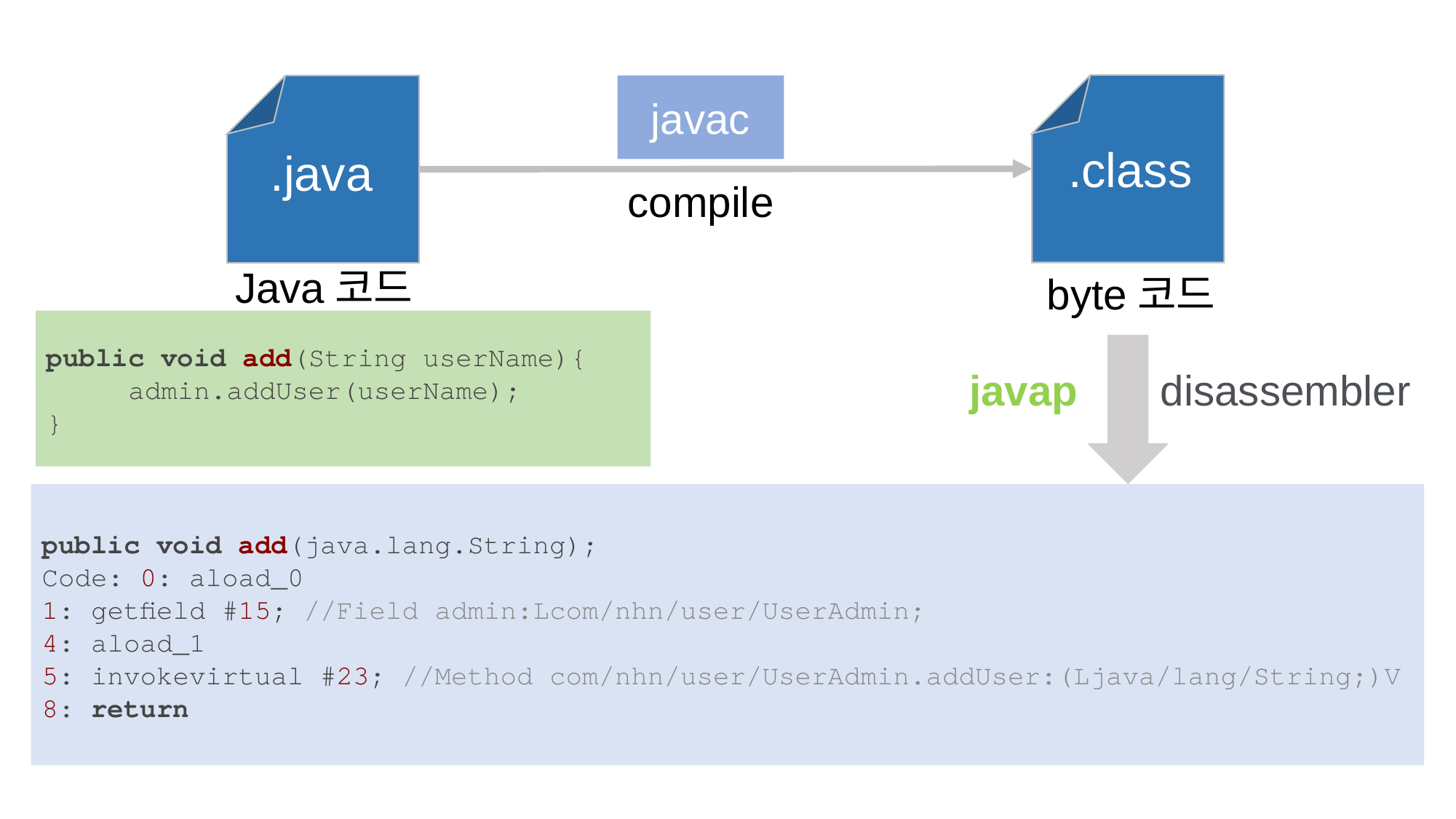

.class
byte코드
javac

.java
compile
Java코드
public void add(String userName){
     admin.addUser(userName);
}

javap
disassembler
public void add(java.lang.String);
Code: 0: aload_0
1: getfield #15; //Field admin:Lcom/nhn/user/UserAdmin;
4: aload_1
5: invokevirtual #23; //Method com/nhn/user/UserAdmin.addUser:(Ljava/lang/String;)V
8: return